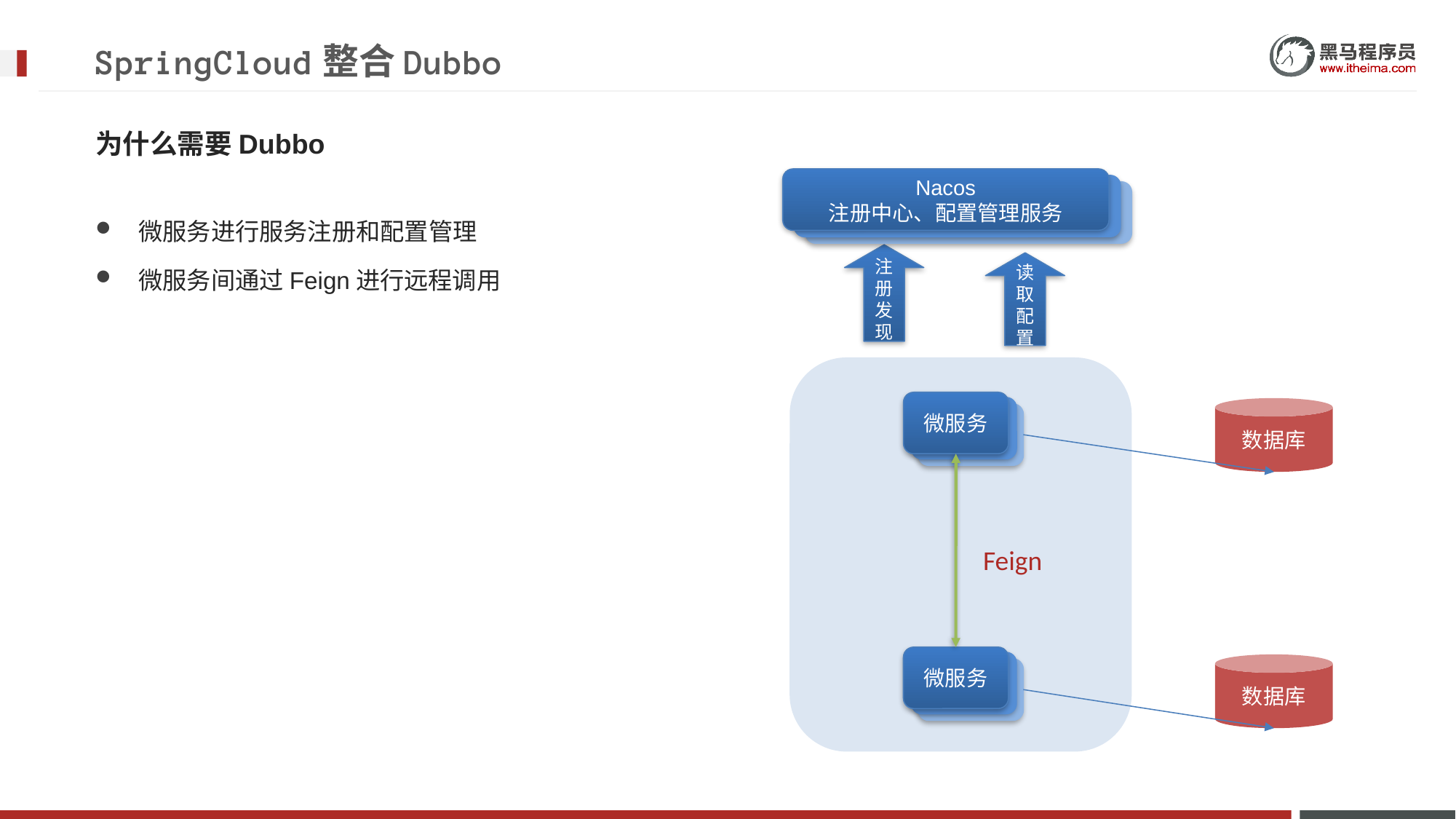

# SpringCloud整合Dubbo
为什么需要Dubbo
Nacos
注册中心、配置管理服务
微服务
微服务
微服务进行服务注册和配置管理
微服务间通过Feign进行远程调用
注册
发现
读取
配置

微服务
微服务
微服务
数据库
Feign
微服务
微服务
微服务
数据库